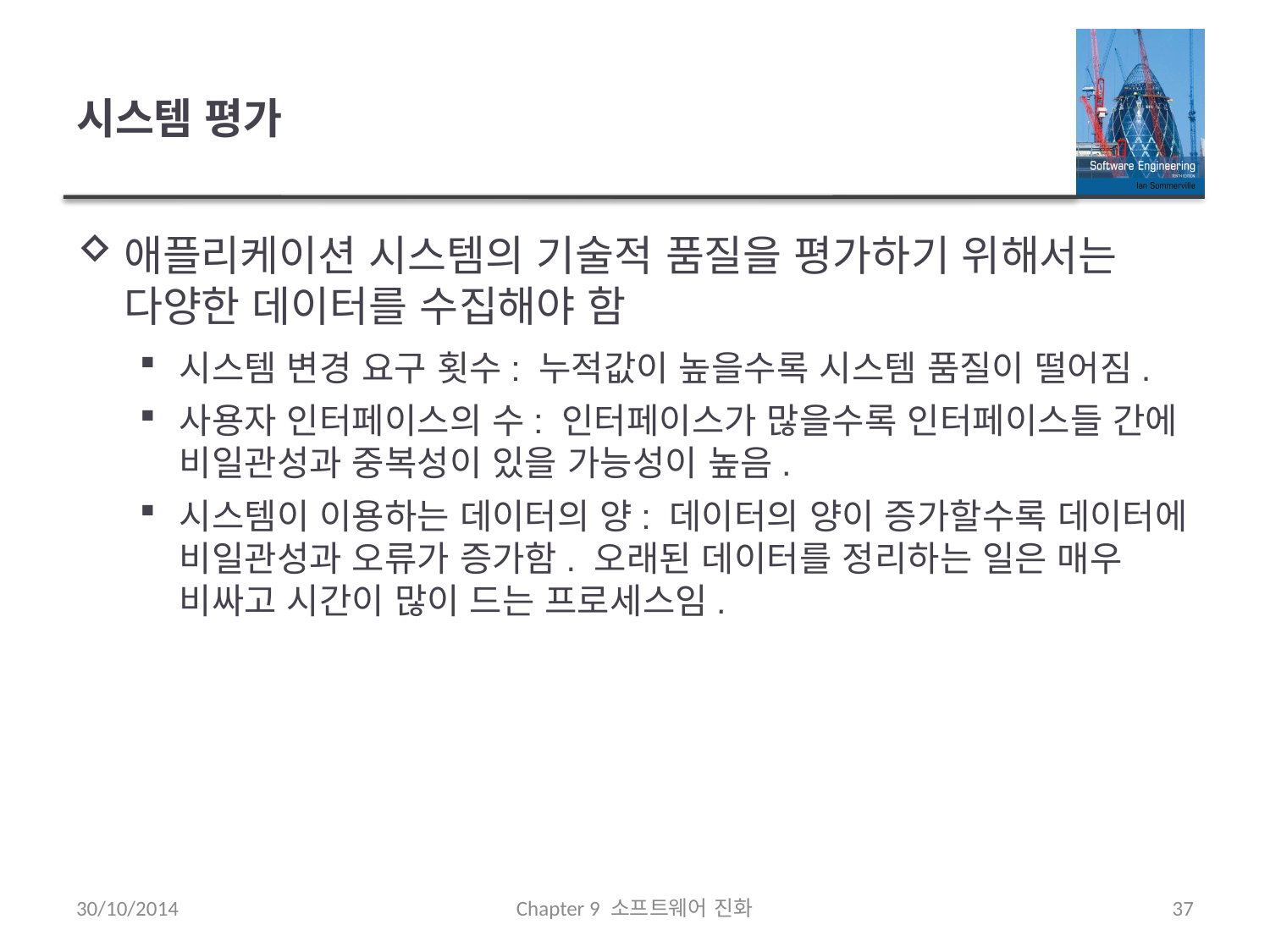

# 시스템 평가
애플리케이션 시스템의 기술적 품질을 평가하기 위해서는 다양한 데이터를 수집해야 함
시스템 변경 요구 횟수: 누적값이 높을수록 시스템 품질이 떨어짐.
사용자 인터페이스의 수: 인터페이스가 많을수록 인터페이스들 간에 비일관성과 중복성이 있을 가능성이 높음.
시스템이 이용하는 데이터의 양: 데이터의 양이 증가할수록 데이터에 비일관성과 오류가 증가함. 오래된 데이터를 정리하는 일은 매우 비싸고 시간이 많이 드는 프로세스임.
30/10/2014
Chapter 9 소프트웨어 진화
37